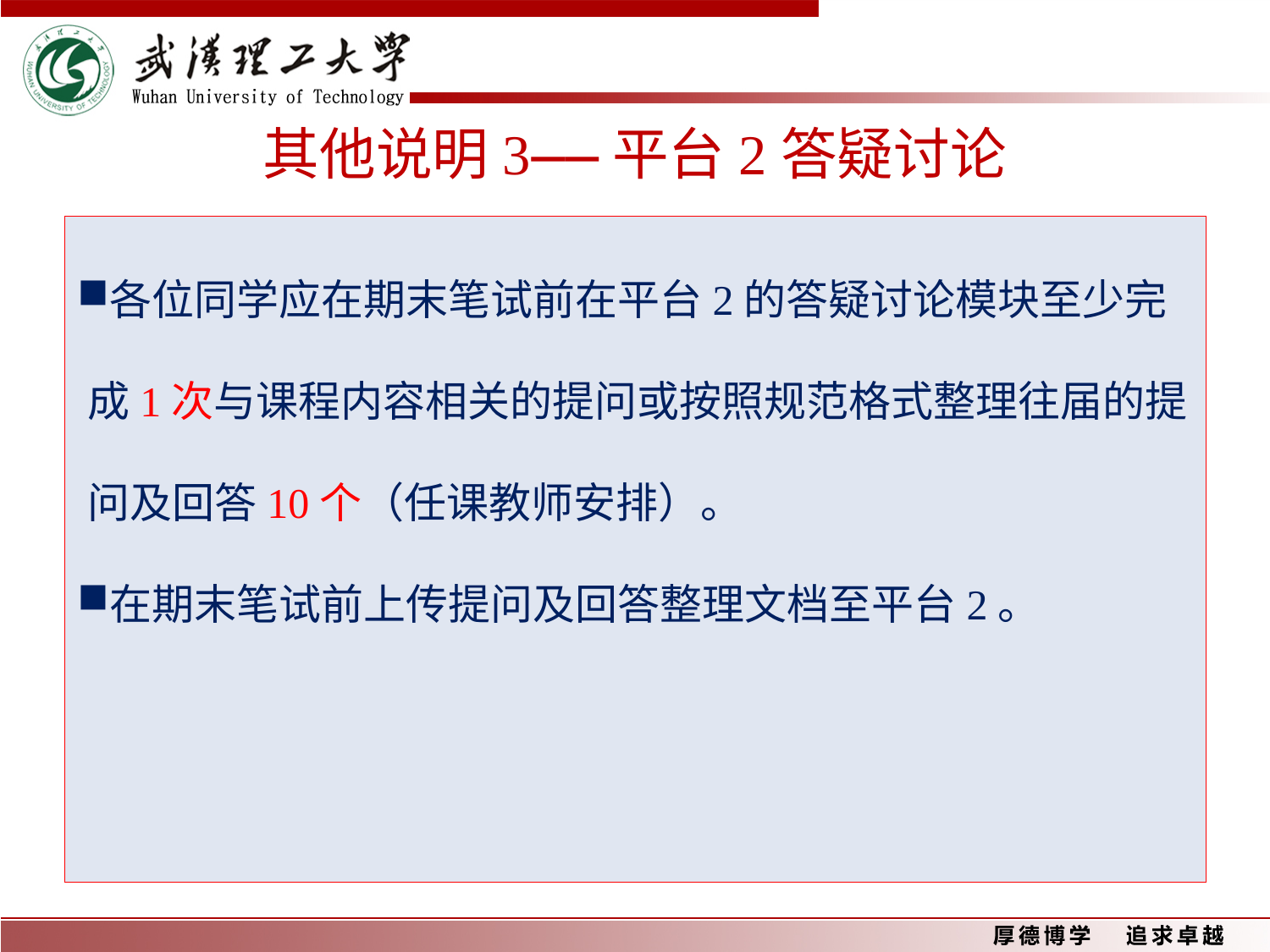

# 其他说明3——平台2答疑讨论
各位同学应在期末笔试前在平台2的答疑讨论模块至少完成1次与课程内容相关的提问或按照规范格式整理往届的提问及回答10个（任课教师安排）。
在期末笔试前上传提问及回答整理文档至平台2。